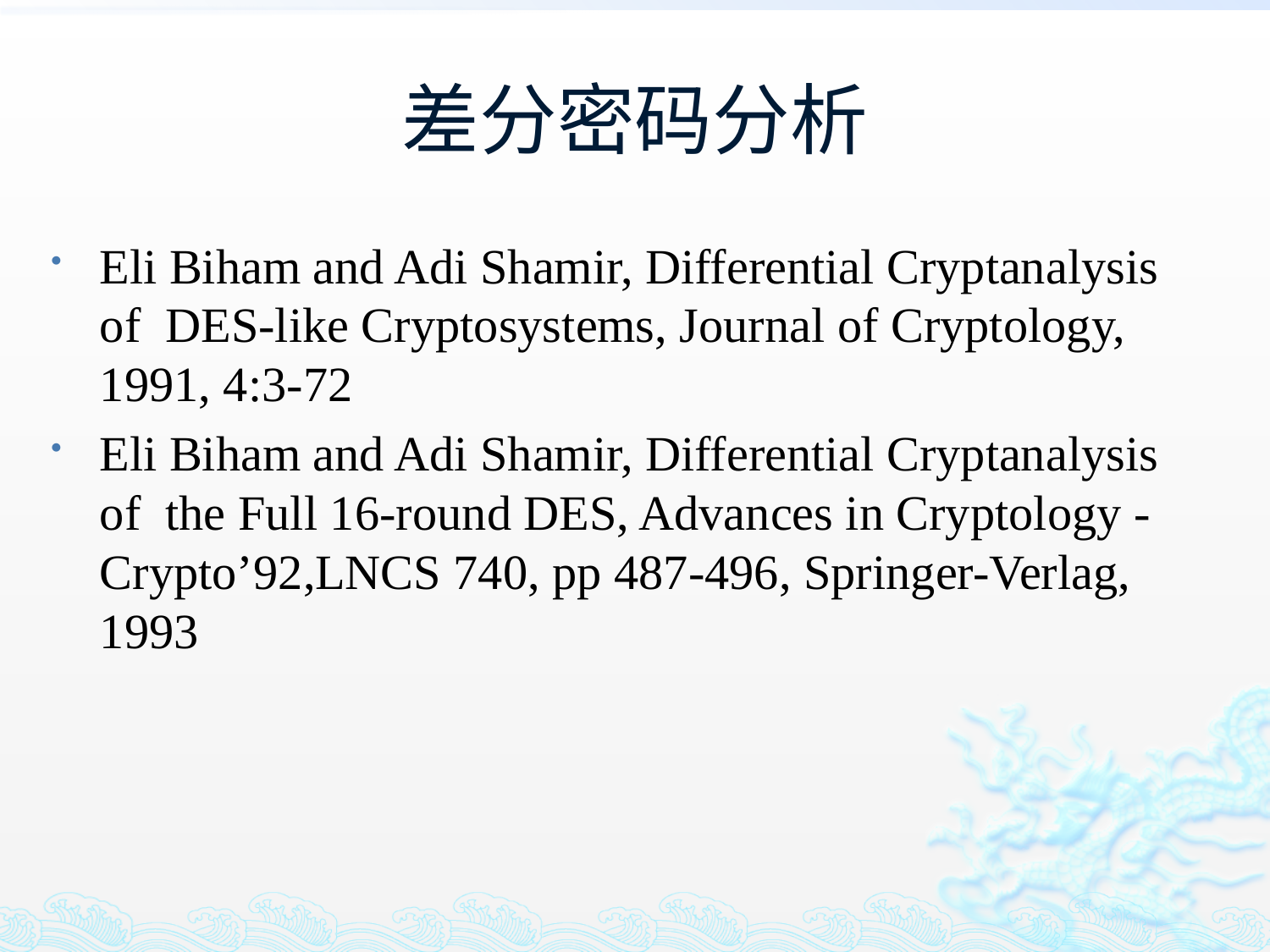

# 差分密码分析
Eli Biham and Adi Shamir, Differential Cryptanalysis  of  DES-like Cryptosystems, Journal of Cryptology, 1991, 4:3-72
Eli Biham and Adi Shamir, Differential Cryptanalysis  of  the Full 16-round DES, Advances in Cryptology - Crypto’92,LNCS 740, pp 487-496, Springer-Verlag, 1993